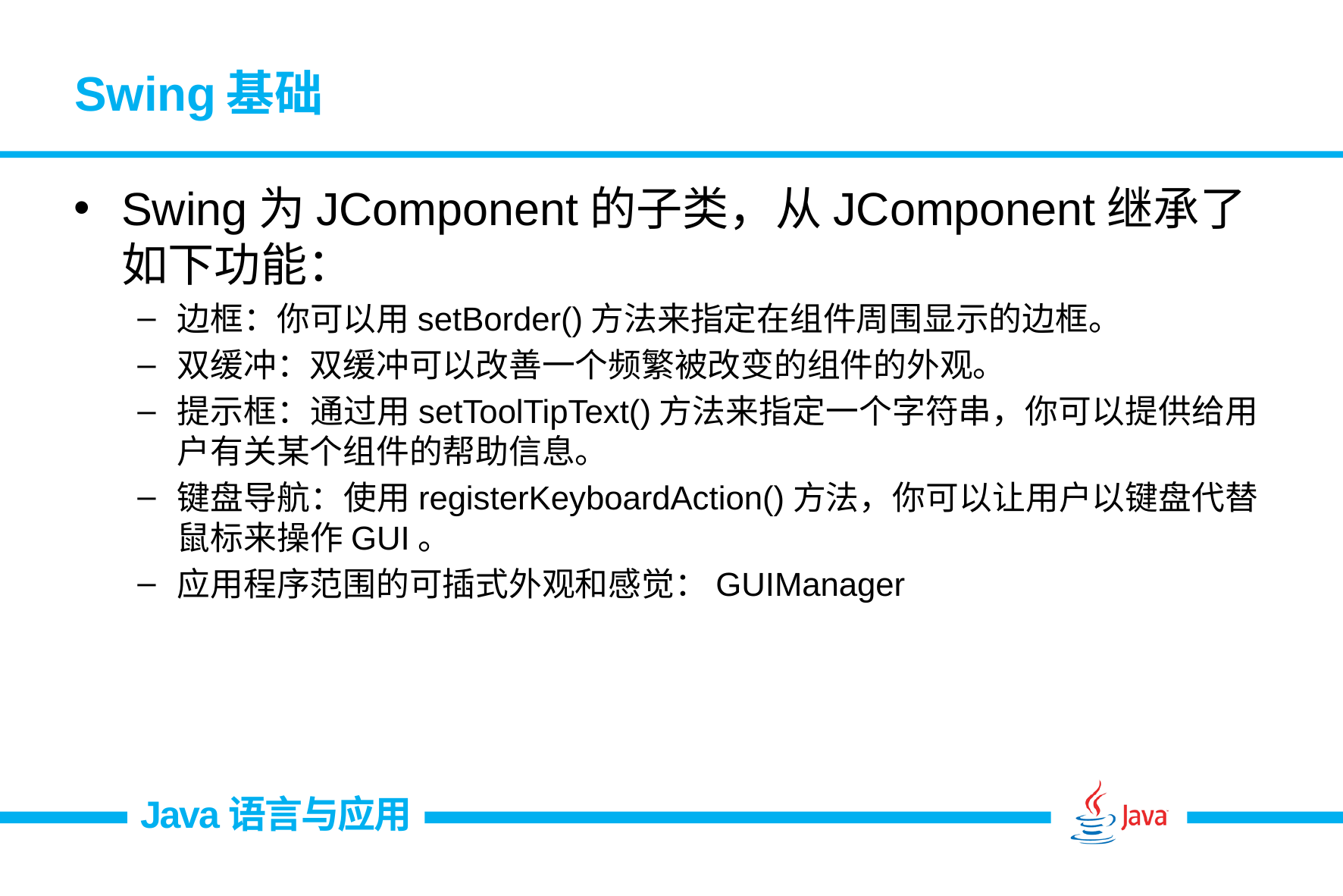

# Swing基础
Swing为JComponent的子类，从JComponent继承了如下功能：
边框：你可以用setBorder()方法来指定在组件周围显示的边框。
双缓冲：双缓冲可以改善一个频繁被改变的组件的外观。
提示框：通过用setToolTipText()方法来指定一个字符串，你可以提供给用户有关某个组件的帮助信息。
键盘导航：使用registerKeyboardAction()方法，你可以让用户以键盘代替鼠标来操作GUI。
应用程序范围的可插式外观和感觉：GUIManager